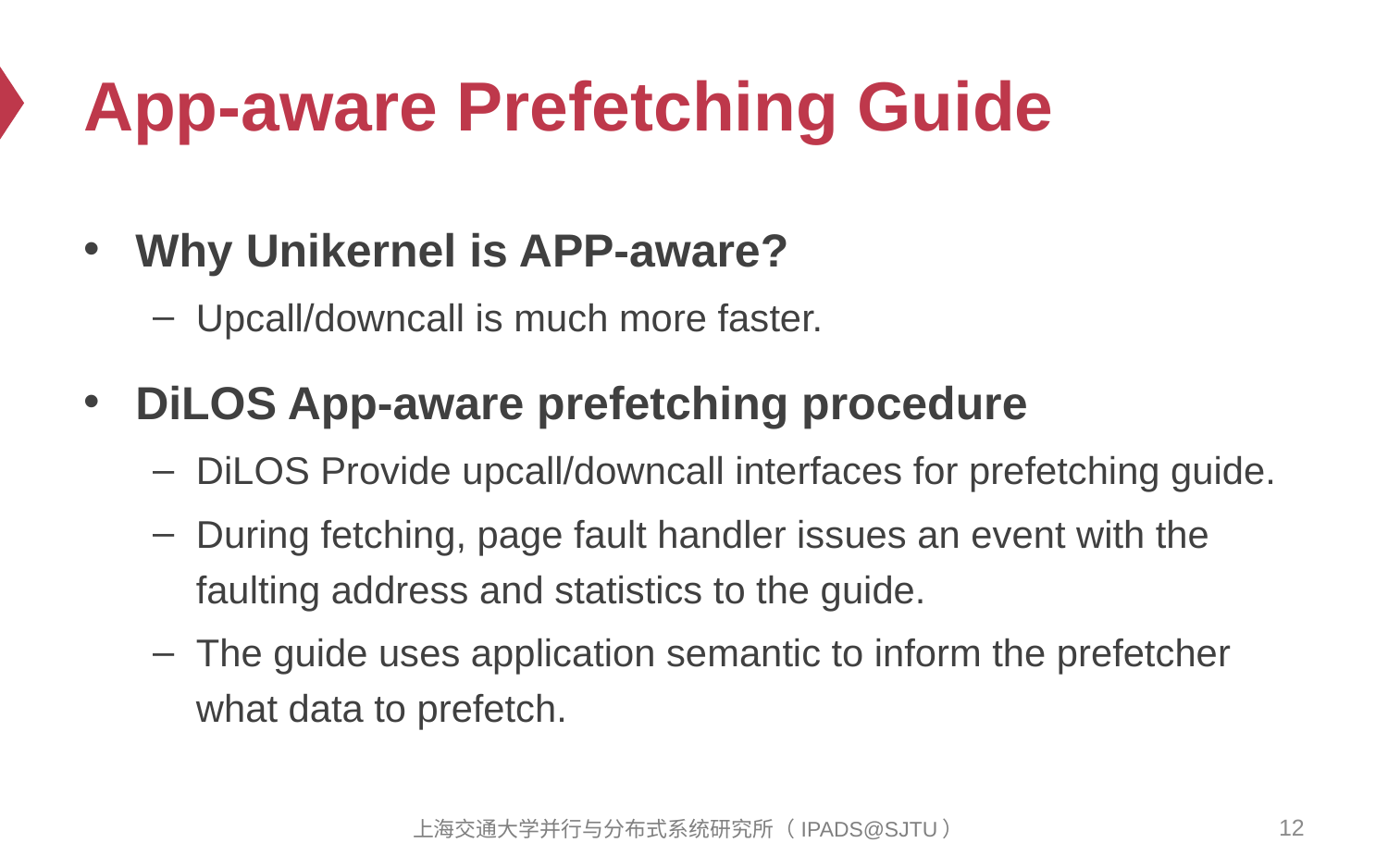

# App-aware Prefetching Guide
Why Unikernel is APP-aware?
Upcall/downcall is much more faster.
DiLOS App-aware prefetching procedure
DiLOS Provide upcall/downcall interfaces for prefetching guide.
During fetching, page fault handler issues an event with the faulting address and statistics to the guide.
The guide uses application semantic to inform the prefetcher what data to prefetch.
12
上海交通大学并行与分布式系统研究所（IPADS@SJTU）